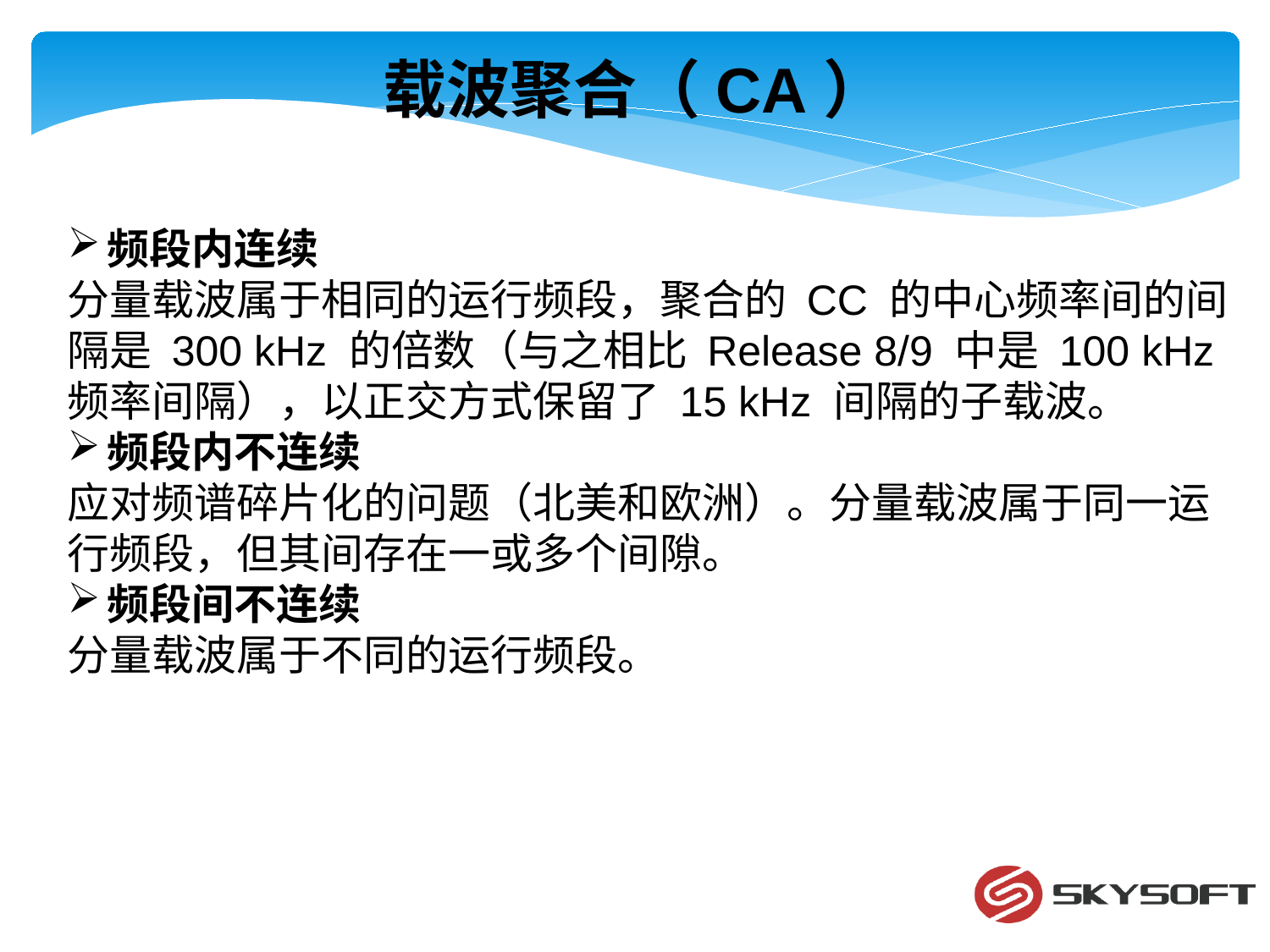

载波聚合（CA）
频段内连续
分量载波属于相同的运行频段，聚合的 CC 的中心频率间的间隔是 300 kHz 的倍数（与之相比 Release 8/9 中是 100 kHz 频率间隔），以正交方式保留了 15 kHz 间隔的子载波。
频段内不连续
应对频谱碎片化的问题（北美和欧洲）。分量载波属于同一运行频段，但其间存在一或多个间隙。
频段间不连续
分量载波属于不同的运行频段。